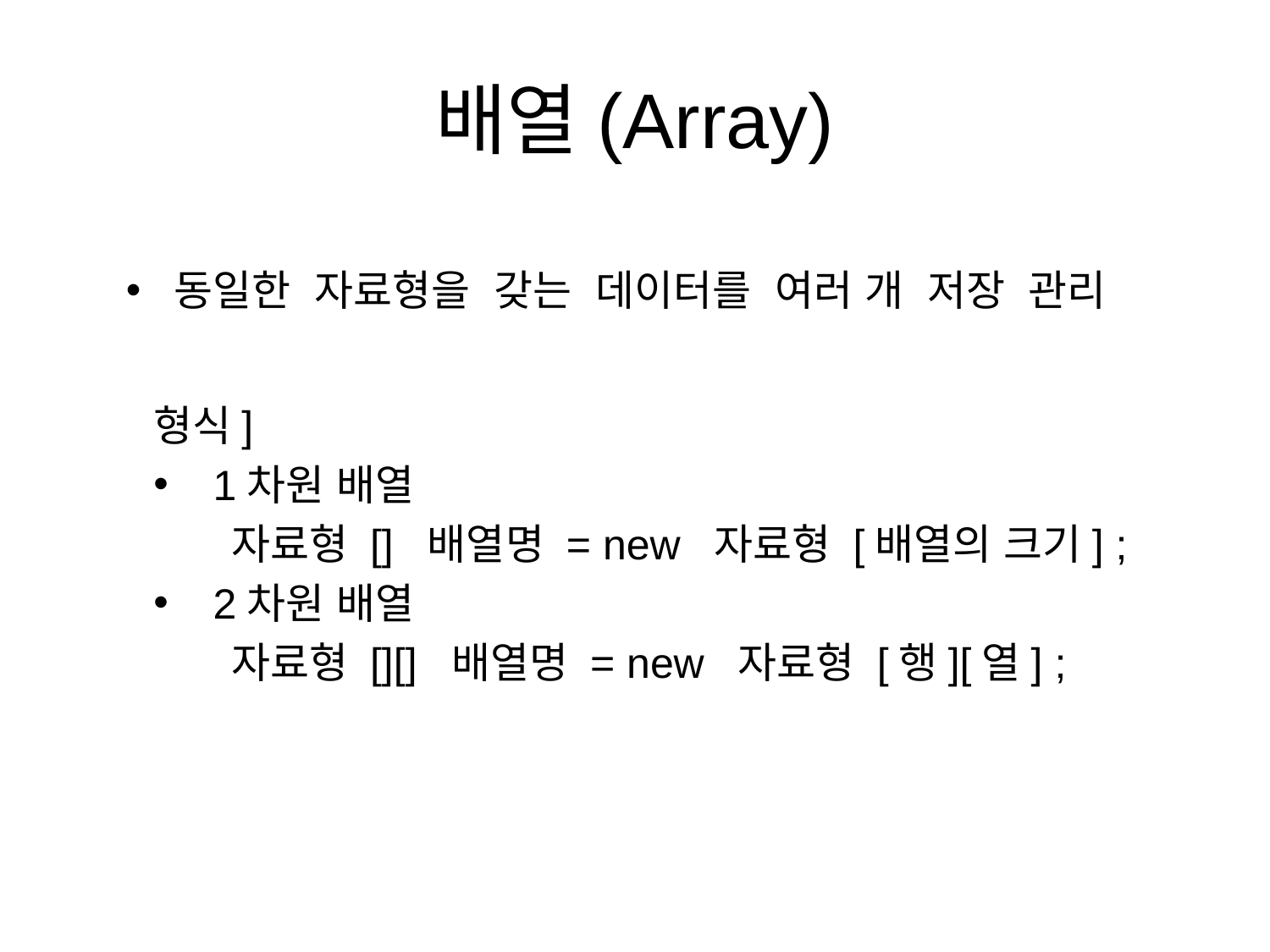

# 배열(Array)
동일한  자료형을  갖는  데이터를  여러 개  저장  관리

형식]
 1차원 배열
        자료형 []  배열명 = new  자료형 [배열의 크기] ;
 2차원 배열
        자료형 [][]  배열명 = new  자료형 [행][열] ;